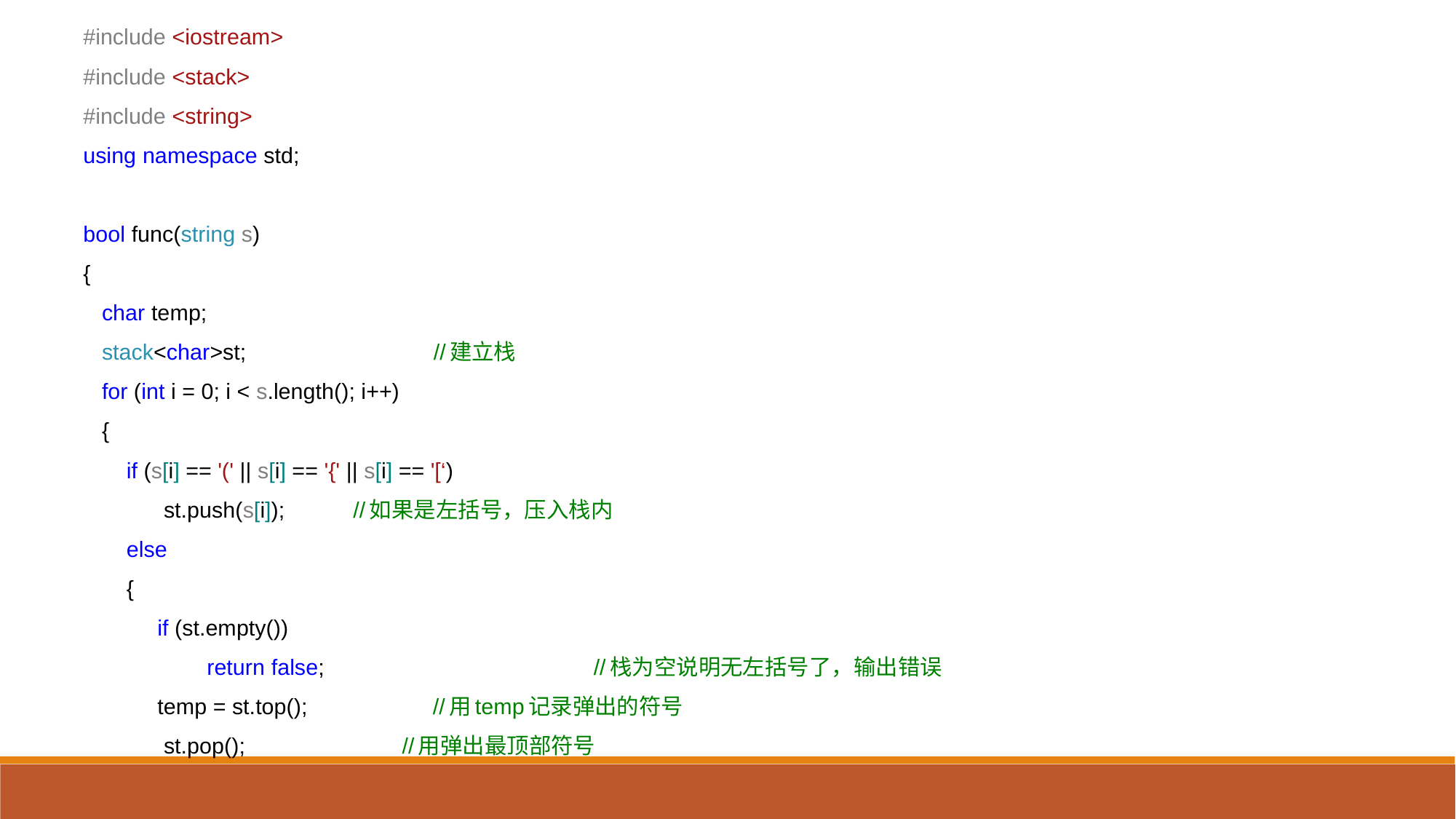

#include <iostream>
#include <stack>
#include <string>
using namespace std;

bool func(string s)
{
   char temp;
   stack<char>st;		                  //建立栈
   for (int i = 0; i < s.length(); i++)
   {
       if (s[i] == '(' || s[i] == '{' || s[i] == '[‘)
             st.push(s[i]);			     //如果是左括号，压入栈内
       else
       {
            if (st.empty())
                    return false;	                               //栈为空说明无左括号了，输出错误
            temp = st.top();		    	     //用temp记录弹出的符号
             st.pop();				  	//用弹出最顶部符号